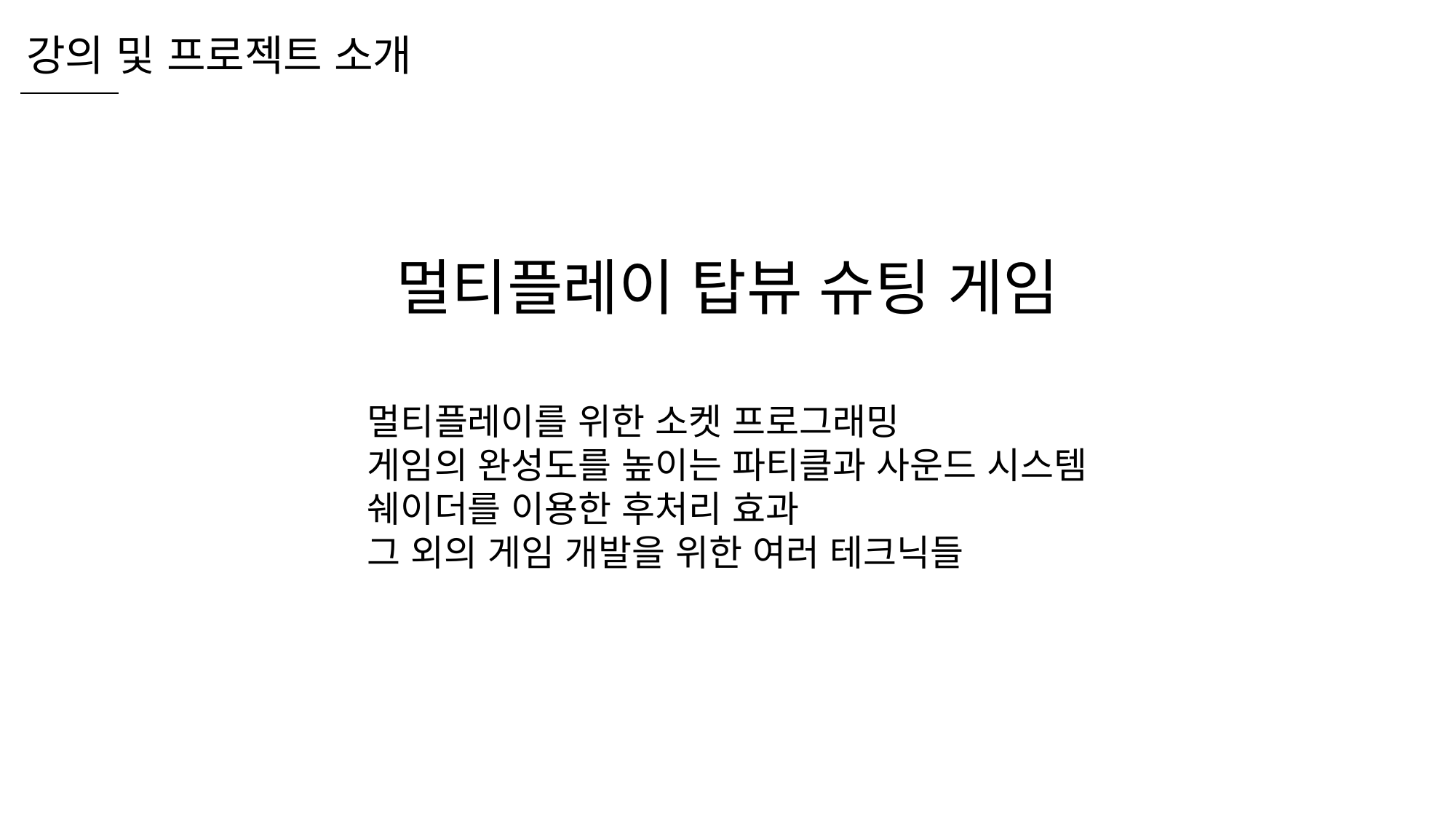

강의 및 프로젝트 소개
멀티플레이 탑뷰 슈팅 게임
멀티플레이를 위한 소켓 프로그래밍
게임의 완성도를 높이는 파티클과 사운드 시스템
쉐이더를 이용한 후처리 효과
그 외의 게임 개발을 위한 여러 테크닉들